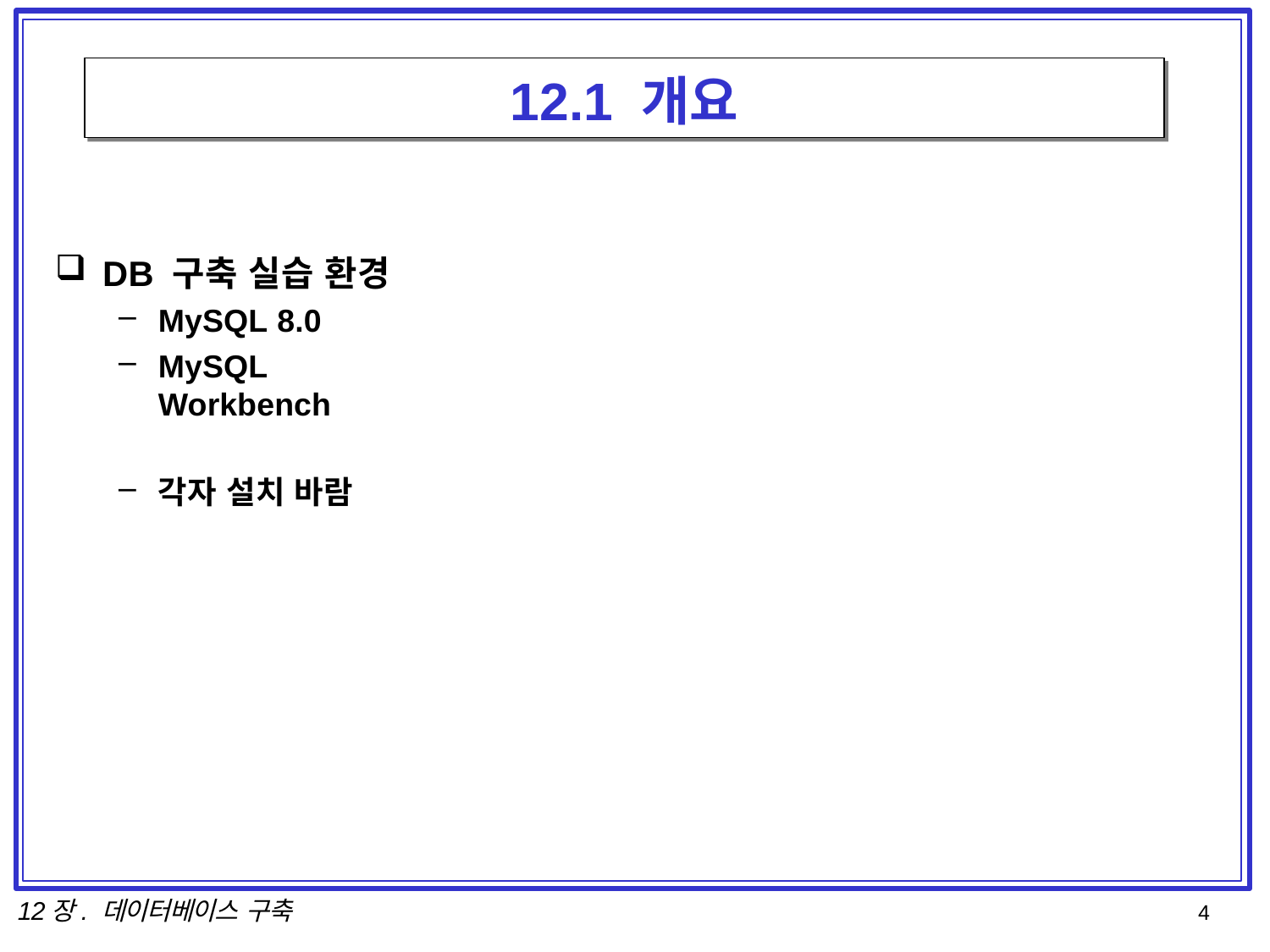

# 12.1 개요
DB 구축 실습 환경
MySQL 8.0
MySQL Workbench

각자 설치 바람
12장. 데이터베이스 구축
4